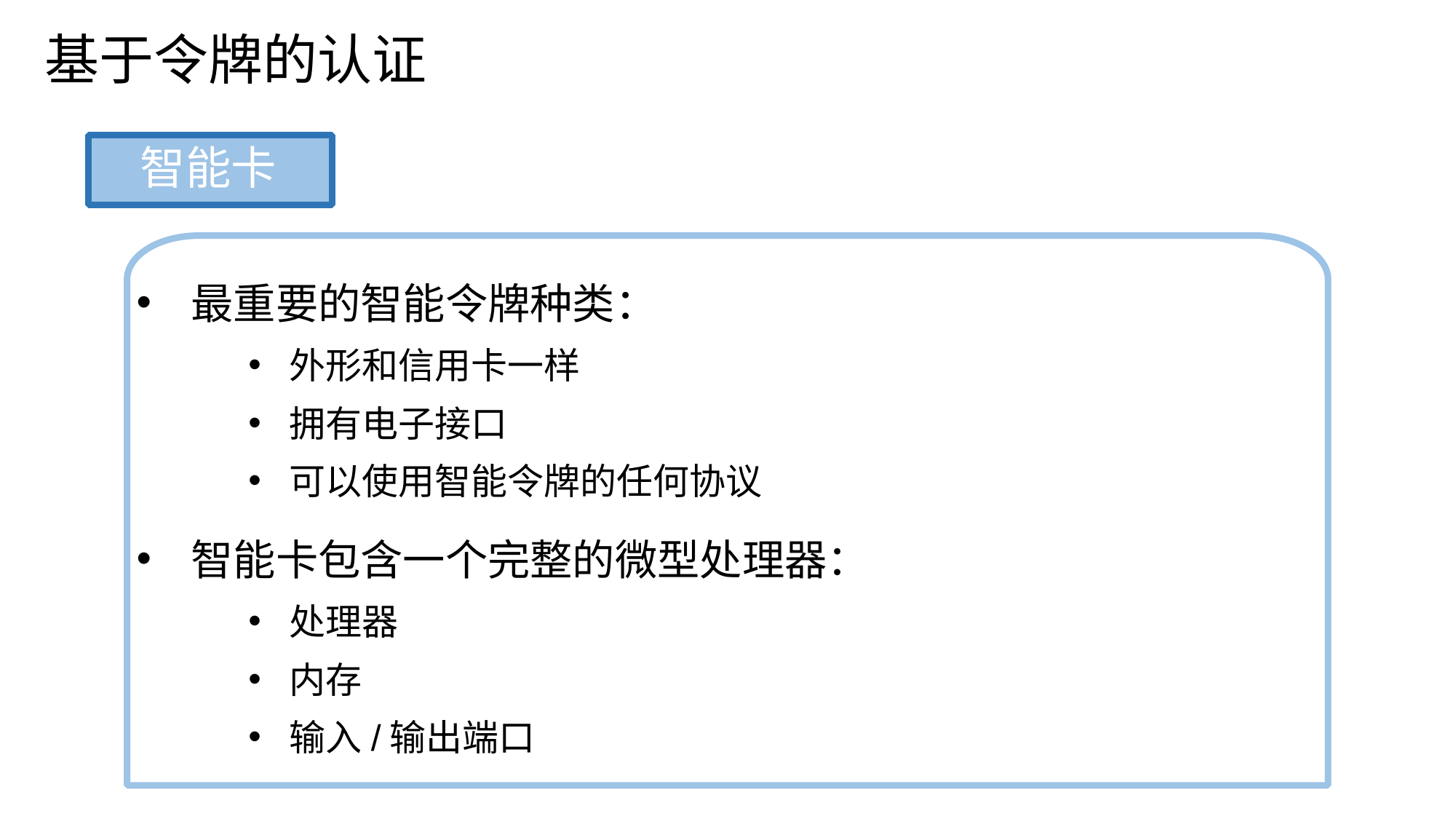

基于令牌的认证
智能卡
最重要的智能令牌种类：
外形和信用卡一样
拥有电子接口
可以使用智能令牌的任何协议
智能卡包含一个完整的微型处理器：
处理器
内存
输入/输出端口